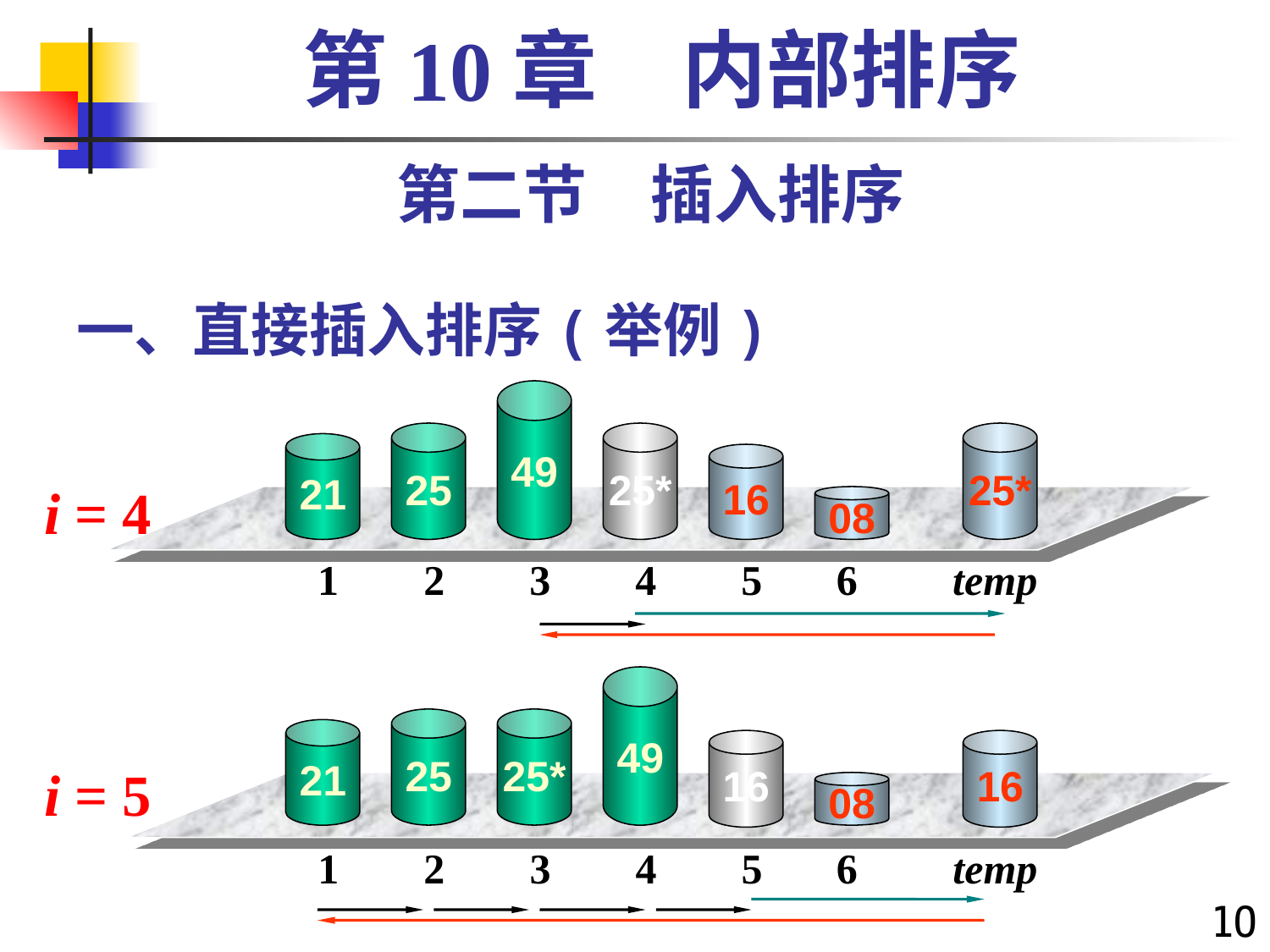

第10章　内部排序
第二节　插入排序
# 一、直接插入排序(举例)
49
25
25*
25*
21
16
i = 4

08
1        2        3        4        5	 6	temp

49
25
25*
21
16
16
i = 5

08
1        2        3        4        5	 6         temp

10